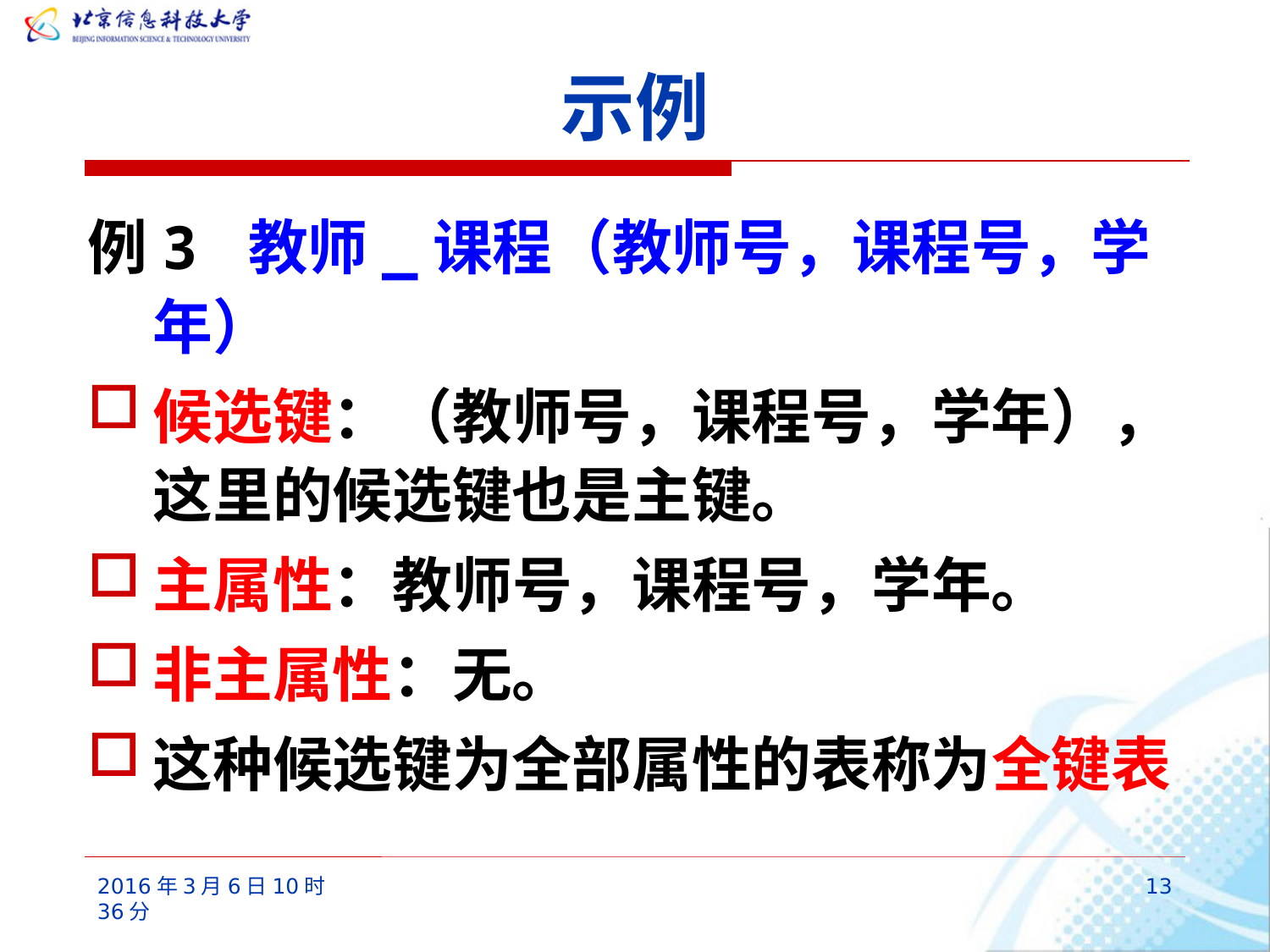

# 示例
例3 教师_课程（教师号，课程号，学年）
候选键：（教师号，课程号，学年），这里的候选键也是主键。
主属性：教师号，课程号，学年。
非主属性：无。
这种候选键为全部属性的表称为全键表
2016年3月6日10时36分
13